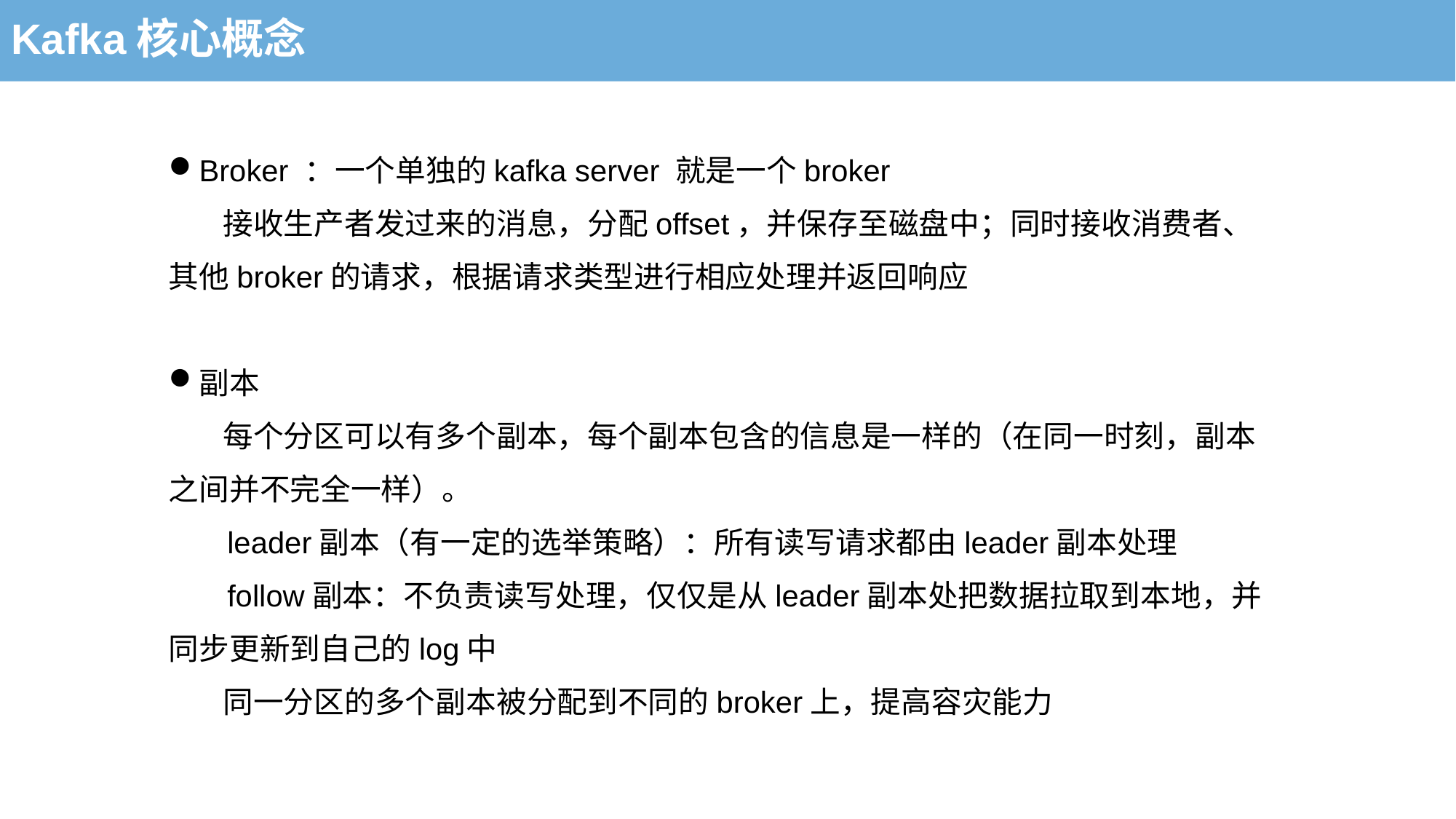

# Kafka核心概念
Broker ：一个单独的kafka server 就是一个broker
       接收生产者发过来的消息，分配offset，并保存至磁盘中；同时接收消费者、其他broker的请求，根据请求类型进行相应处理并返回响应

副本
       每个分区可以有多个副本，每个副本包含的信息是一样的（在同一时刻，副本之间并不完全一样）。
       leader副本（有一定的选举策略）：所有读写请求都由leader副本处理
       follow副本：不负责读写处理，仅仅是从leader副本处把数据拉取到本地，并同步更新到自己的log中
       同一分区的多个副本被分配到不同的broker上，提高容灾能力